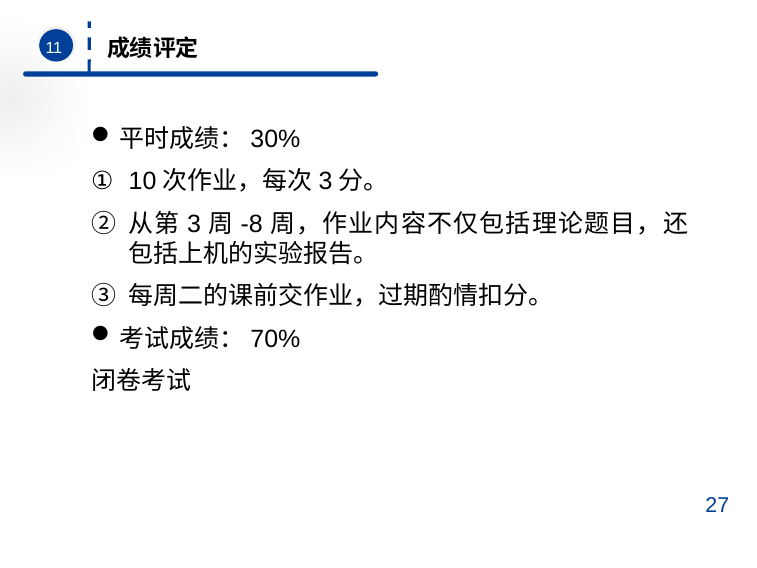

11
成绩评定

平时成绩：30%
10次作业，每次3分。
从第3周-8周，作业内容不仅包括理论题目，还包括上机的实验报告。
每周二的课前交作业，过期酌情扣分。
考试成绩：70%
闭卷考试